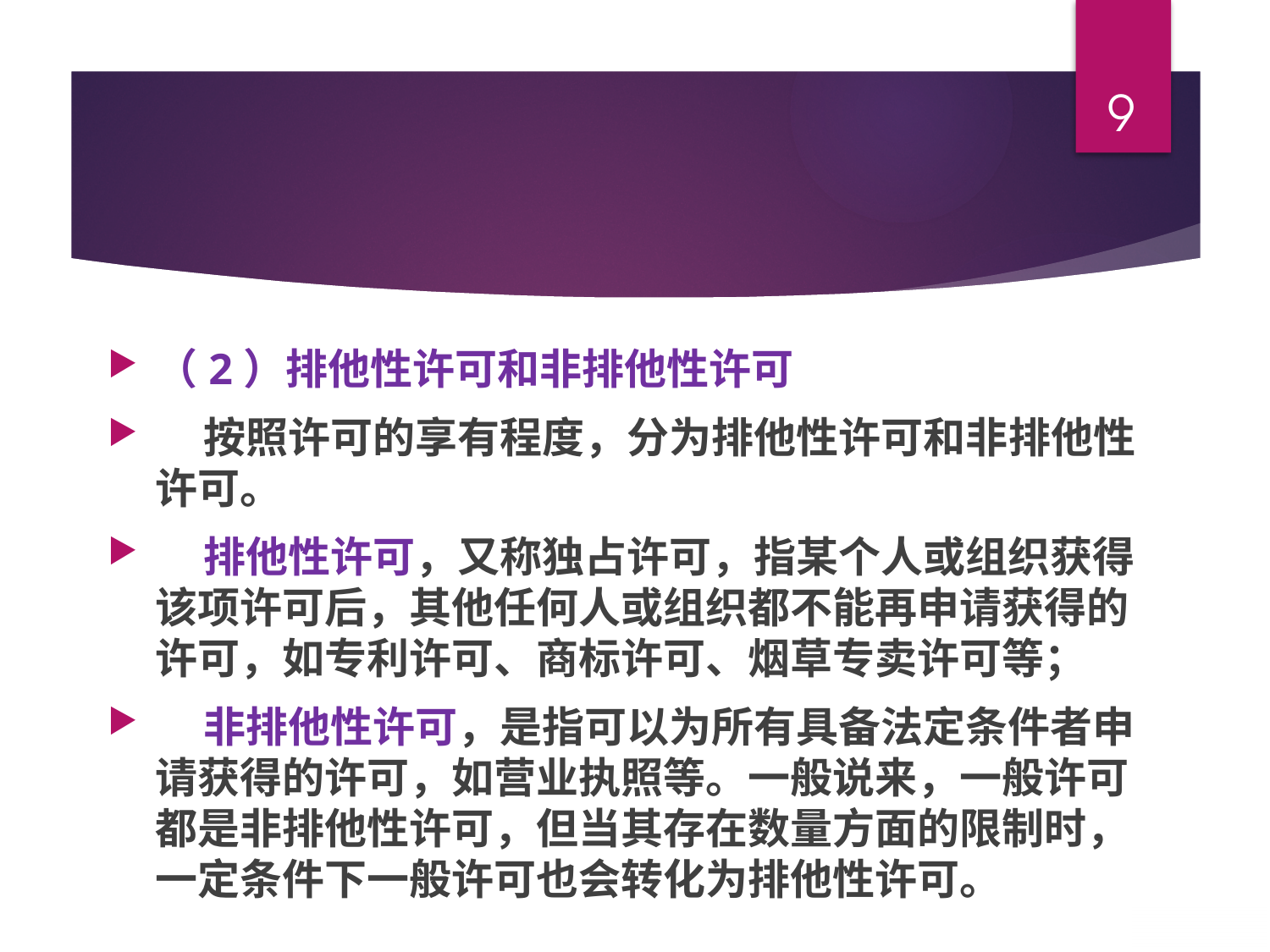

9
#
（2）排他性许可和非排他性许可
    按照许可的享有程度，分为排他性许可和非排他性许可。
    排他性许可，又称独占许可，指某个人或组织获得该项许可后，其他任何人或组织都不能再申请获得的许可，如专利许可、商标许可、烟草专卖许可等；
    非排他性许可，是指可以为所有具备法定条件者申请获得的许可，如营业执照等。一般说来，一般许可都是非排他性许可，但当其存在数量方面的限制时，一定条件下一般许可也会转化为排他性许可。